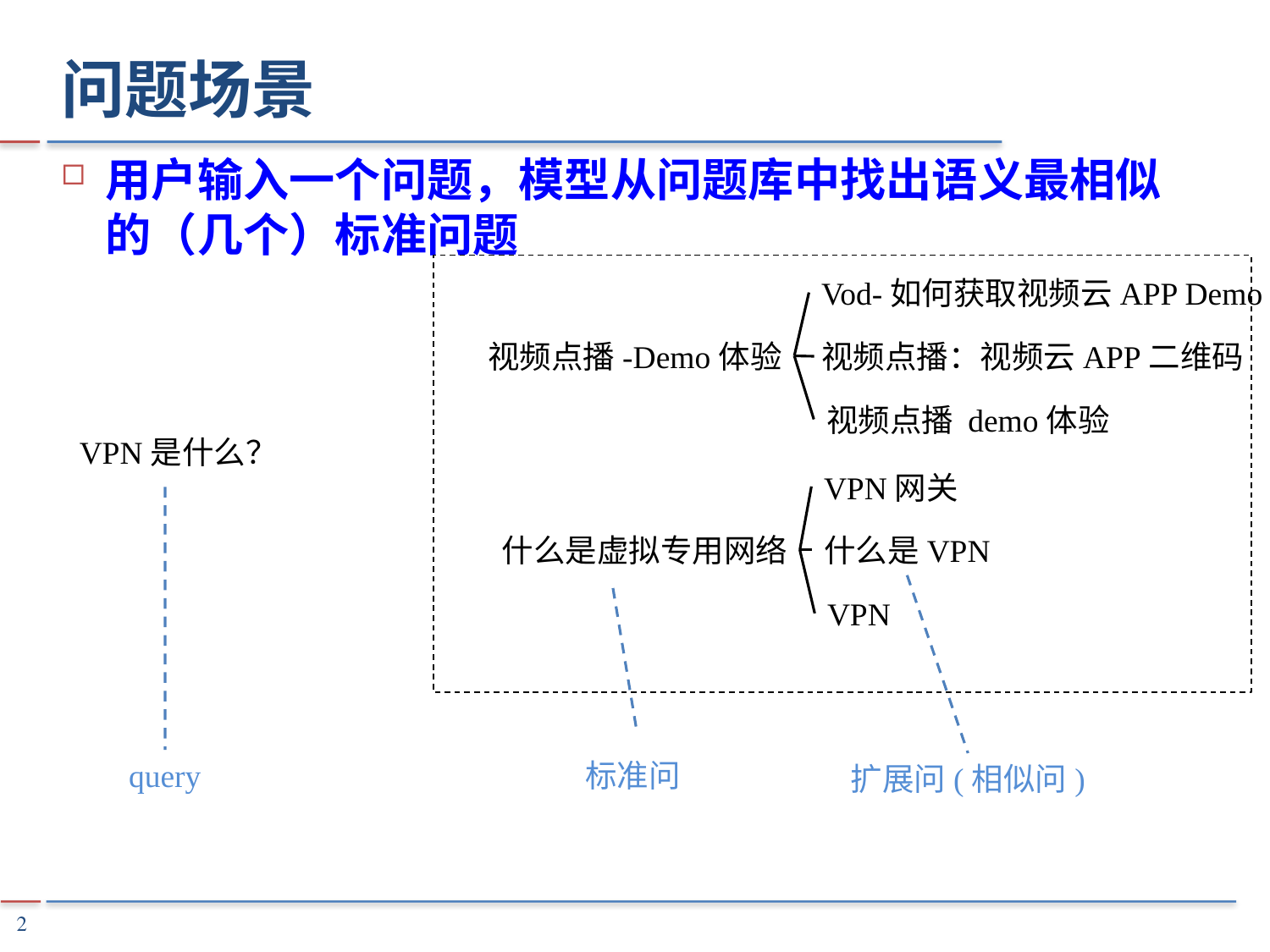

# 问题场景
用户输入一个问题，模型从问题库中找出语义最相似的（几个）标准问题

Vod-如何获取视频云APP Demo
视频点播-Demo体验
视频点播：视频云APP二维码
视频点播 demo体验
VPN是什么？
VPN网关
 什么是虚拟专用网络
什么是VPN
VPN
query
标准问
扩展问(相似问)
2